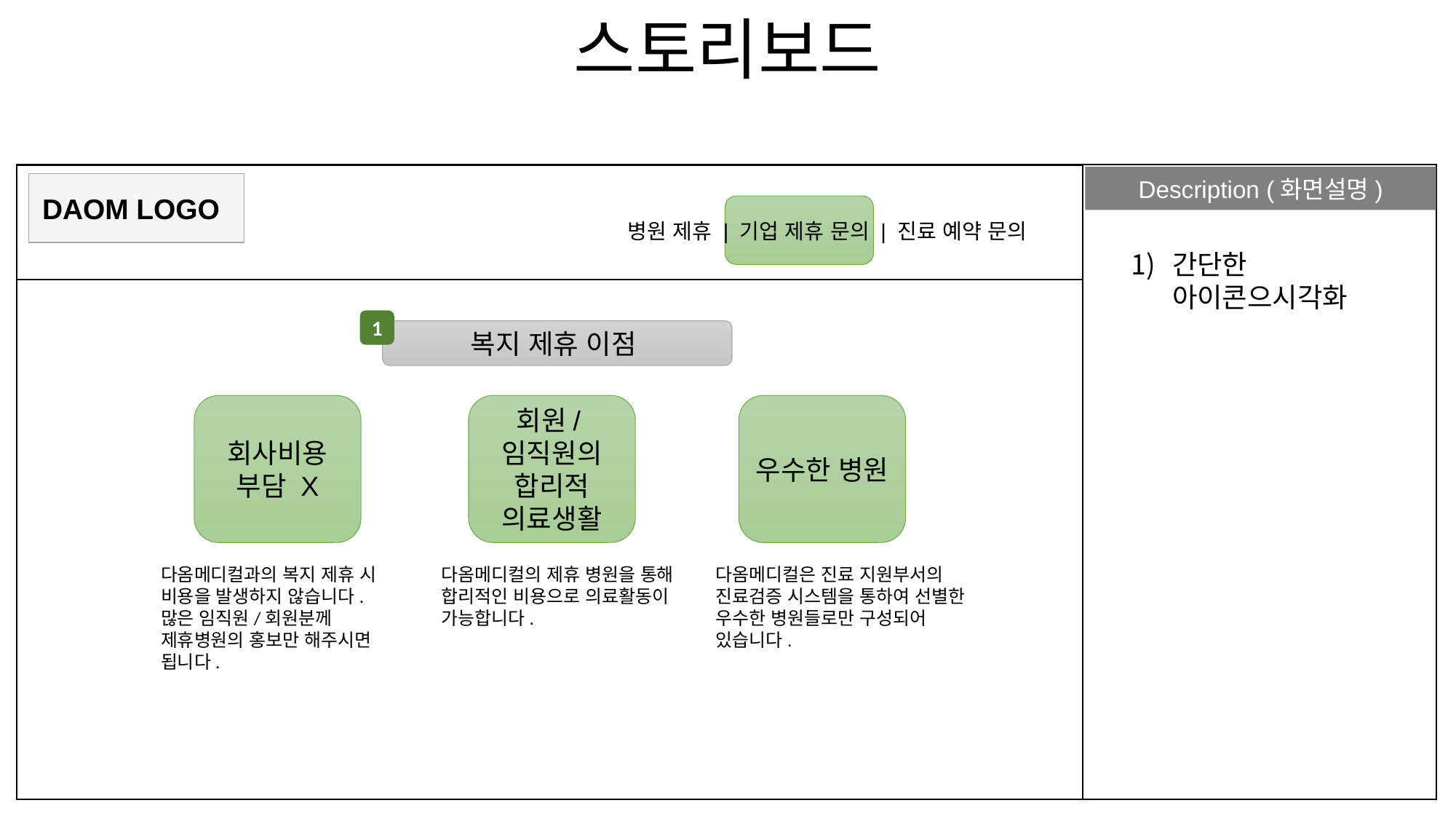

스토리보드

Description (화면설명)
`
DAOM LOGO

병원 제휴 | 기업 제휴 문의 | 진료 예약 문의
간단한 아이콘으시각화

1
복지 제휴 이점
회사비용 부담 X
회원/임직원의 합리적 의료생활
우수한 병원
다옴메디컬과의 복지 제휴 시 비용을 발생하지 않습니다.
많은 임직원/회원분께 제휴병원의 홍보만 해주시면 됩니다.
다옴메디컬의 제휴 병원을 통해 합리적인 비용으로 의료활동이  가능합니다.
다옴메디컬은 진료 지원부서의 진료검증 시스템을 통하여 선별한 우수한 병원들로만 구성되어 있습니다.